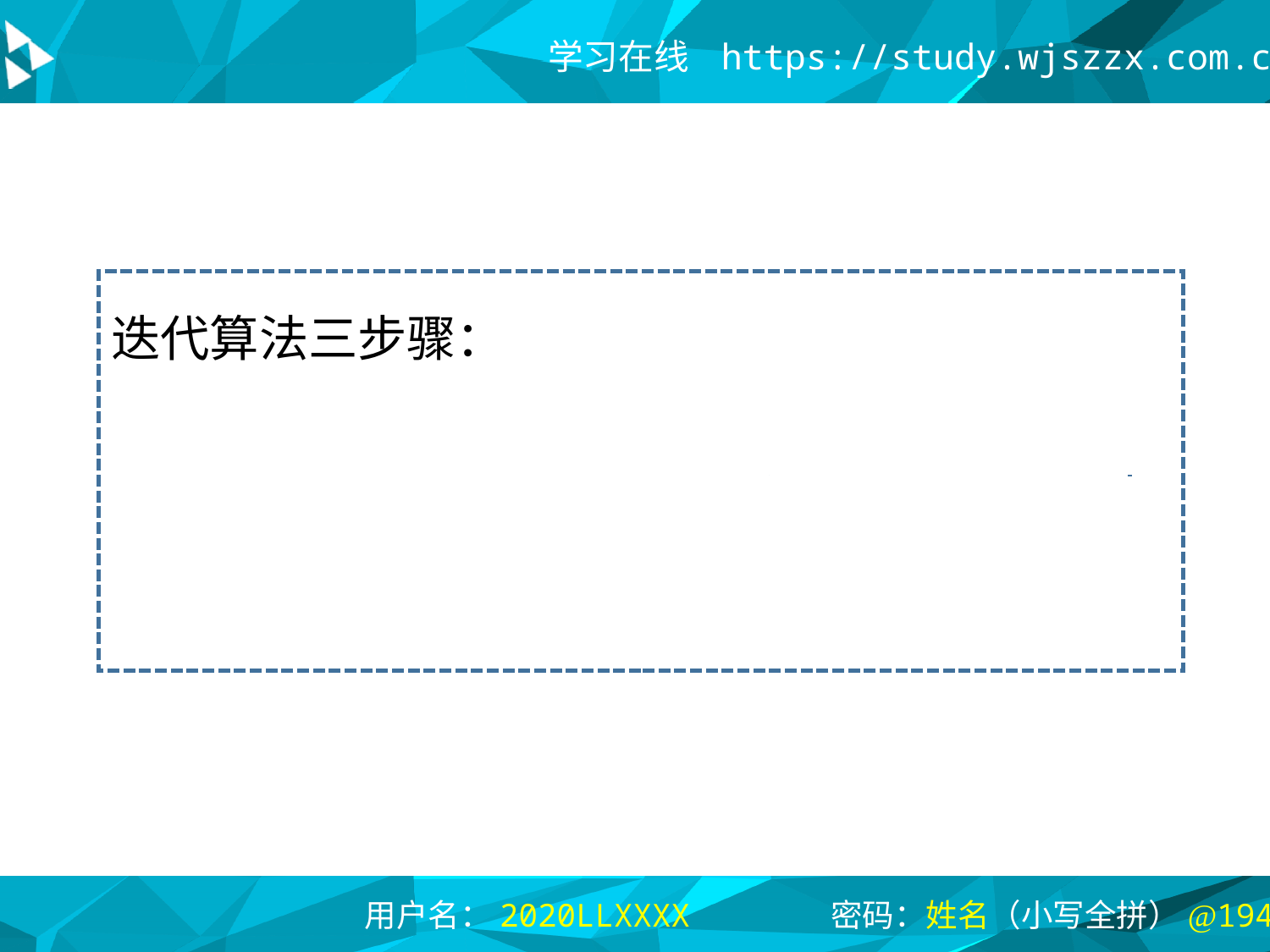

迭代算法三步骤：
（1） 确定迭代变量
（2） 建立迭代关系式
（3） 控制迭代过程（不能无休止地重复执行）

 f1      f2   初始值1

 f1, f2 = f2, f1+f2

 for i in range(3,n+1):